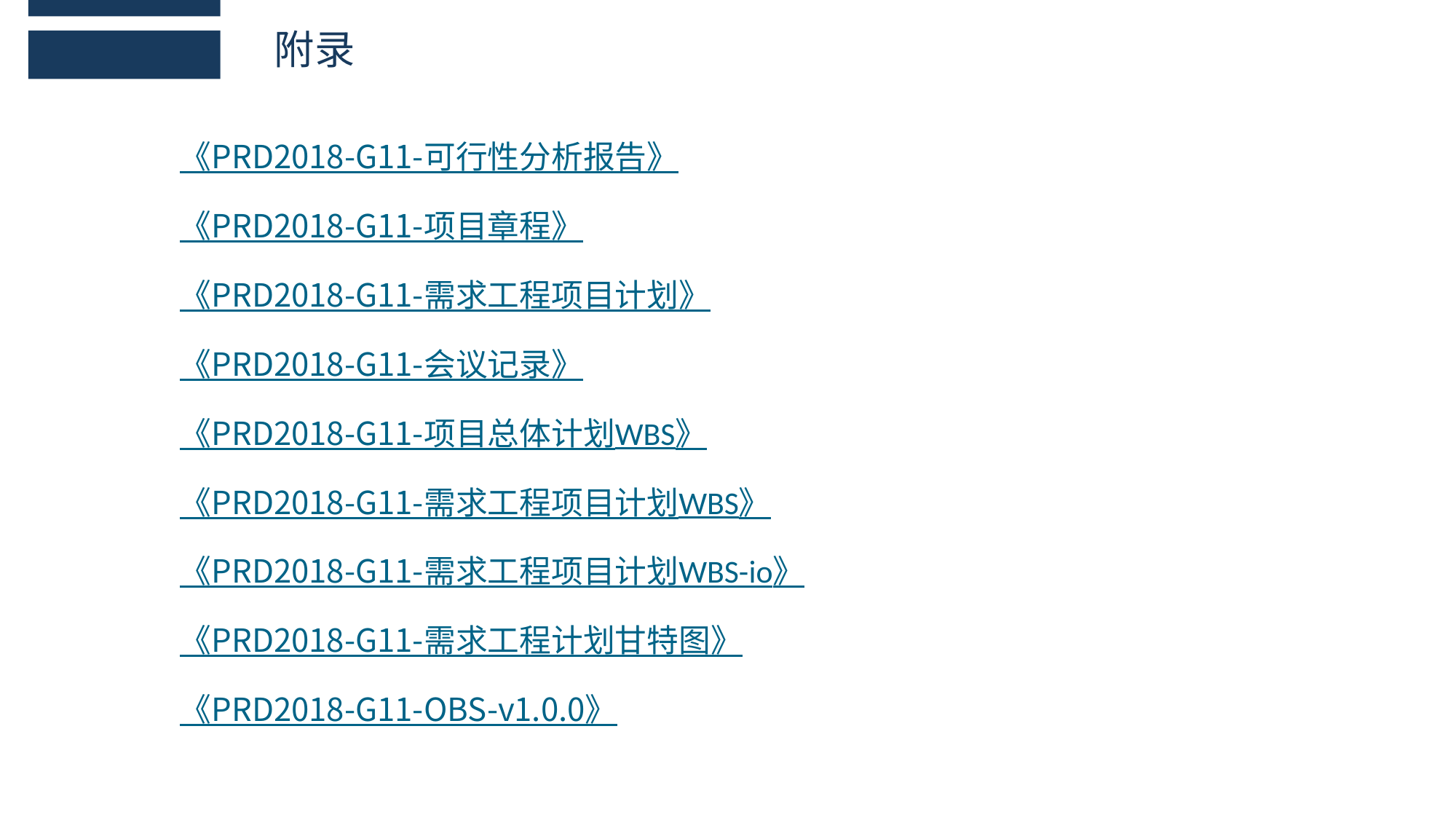

附录

《PRD2018-G11-可行性分析报告》
《PRD2018-G11-项目章程》
《PRD2018-G11-需求工程项目计划》
《PRD2018-G11-会议记录》
《PRD2018-G11-项目总体计划WBS》
《PRD2018-G11-需求工程项目计划WBS》
《PRD2018-G11-需求工程项目计划WBS-io》
《PRD2018-G11-需求工程计划甘特图》
《PRD2018-G11-OBS-v1.0.0》